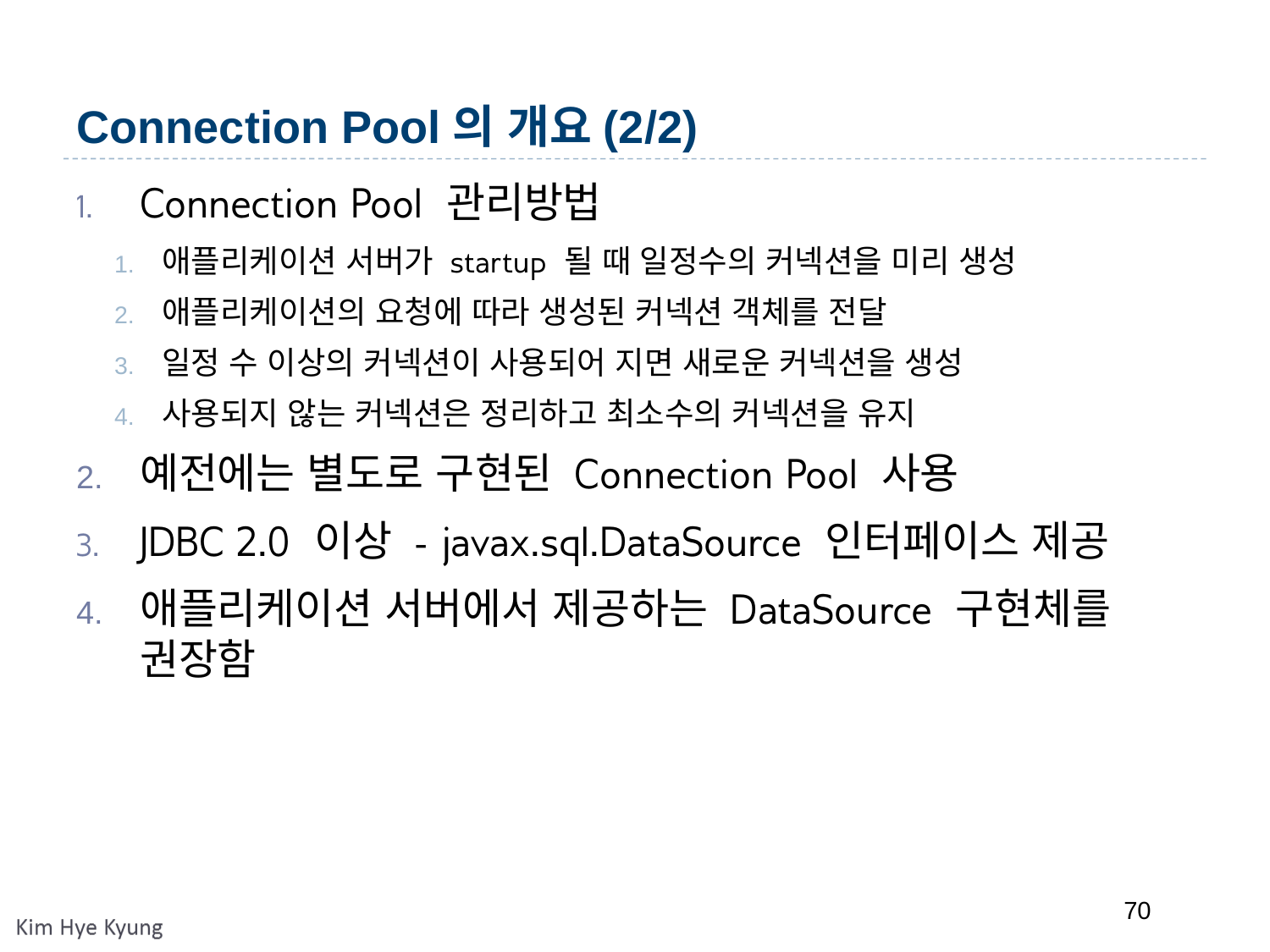

# Connection Pool의 개요(2/2)
Connection Pool 관리방법
애플리케이션 서버가 startup 될 때 일정수의 커넥션을 미리 생성
애플리케이션의 요청에 따라 생성된 커넥션 객체를 전달
일정 수 이상의 커넥션이 사용되어 지면 새로운 커넥션을 생성
사용되지 않는 커넥션은 정리하고 최소수의 커넥션을 유지
예전에는 별도로 구현된 Connection Pool 사용
JDBC 2.0 이상 - javax.sql.DataSource 인터페이스 제공
애플리케이션 서버에서 제공하는 DataSource 구현체를 권장함
70